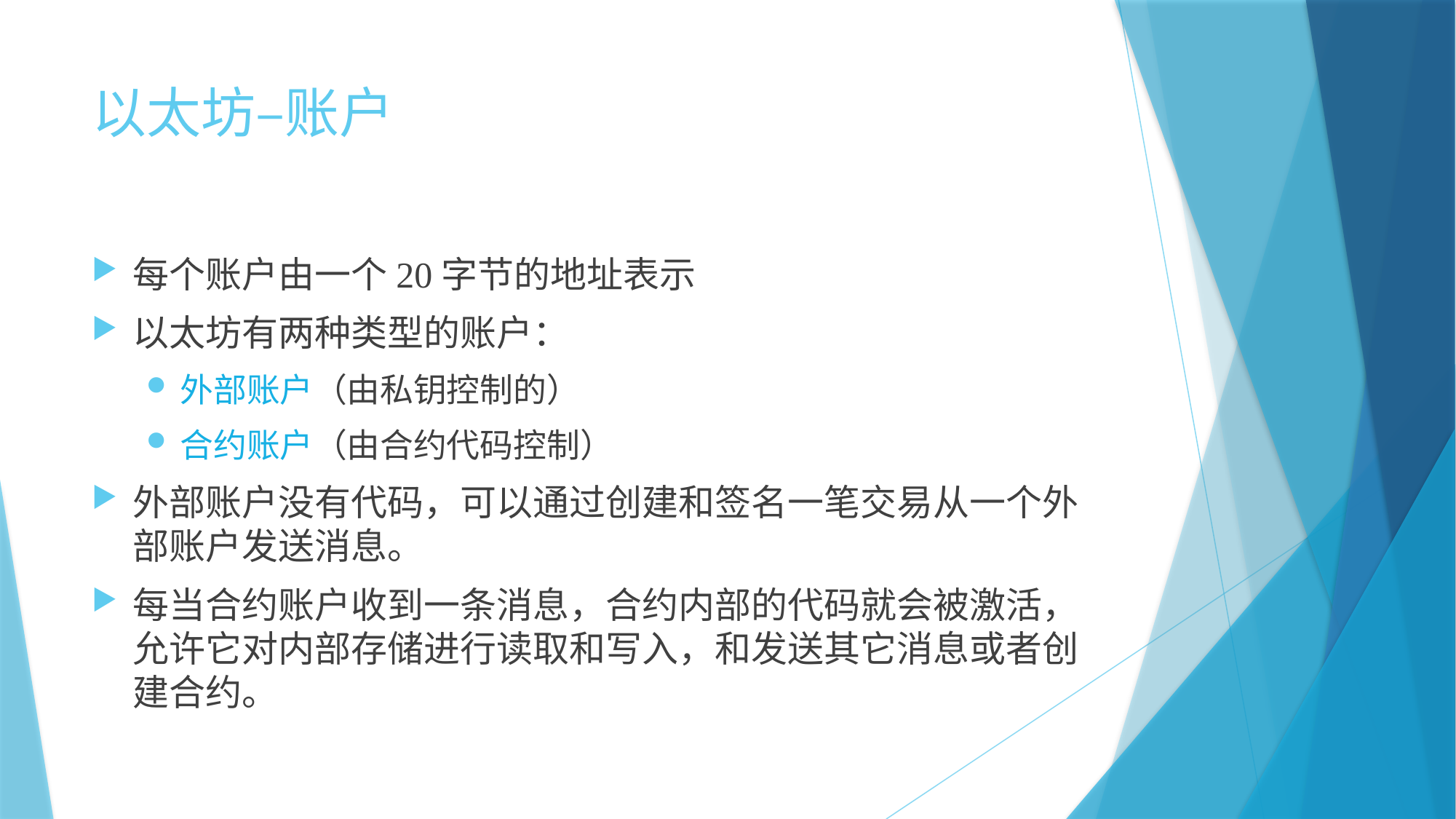

# 以太坊–账户
每个账户由一个20字节的地址表示
以太坊有两种类型的账户：
外部账户（由私钥控制的）
合约账户（由合约代码控制）
外部账户没有代码，可以通过创建和签名一笔交易从一个外部账户发送消息。
每当合约账户收到一条消息，合约内部的代码就会被激活，允许它对内部存储进行读取和写入，和发送其它消息或者创建合约。